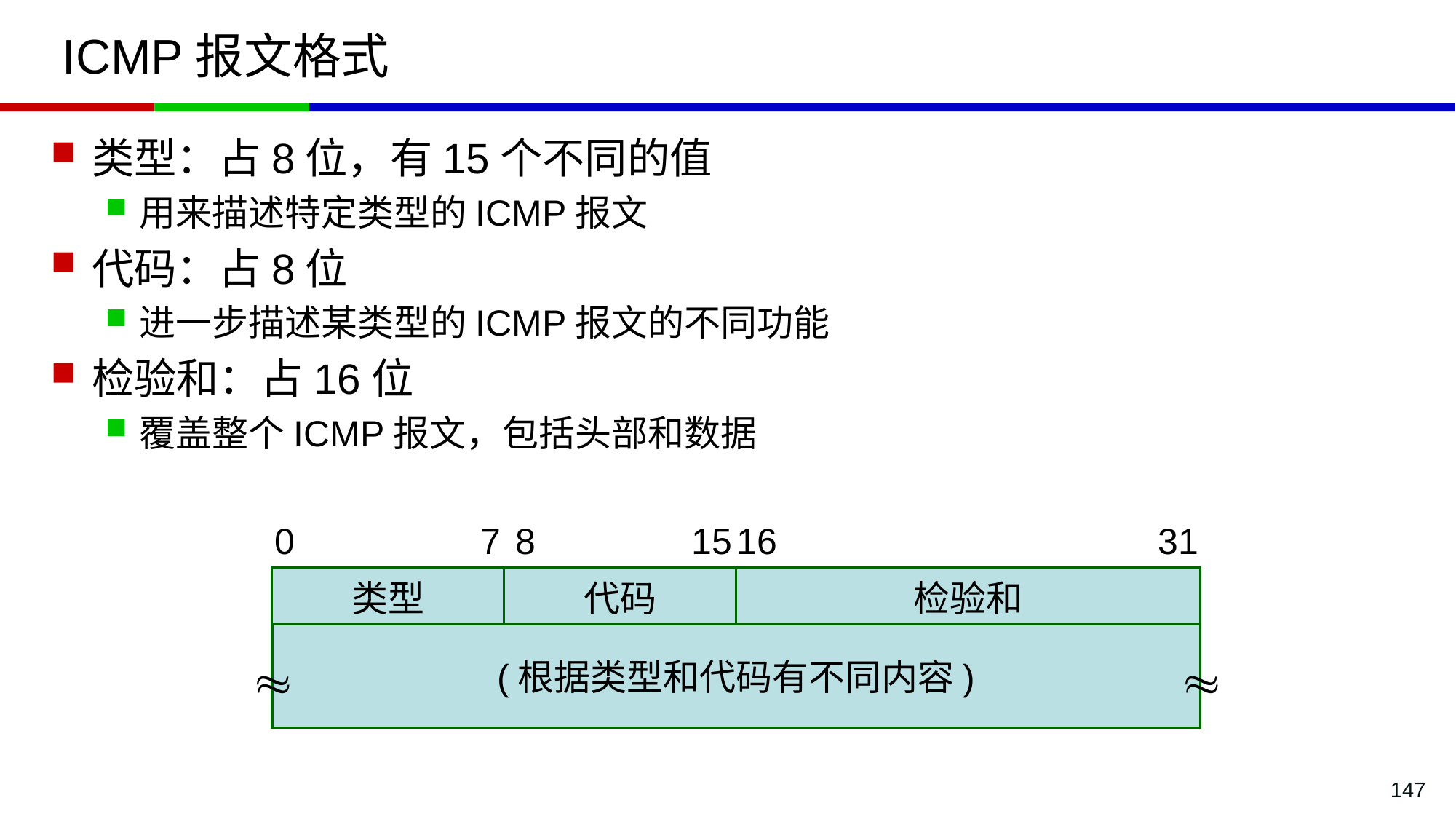

# ICMP报文格式
类型：占8位，有15个不同的值
用来描述特定类型的ICMP报文
代码：占8位
进一步描述某类型的ICMP报文的不同功能
检验和：占16位
覆盖整个ICMP报文，包括头部和数据
0
7
8
15
16
31
类型
代码
检验和
(根据类型和代码有不同内容)
≈
≈
147